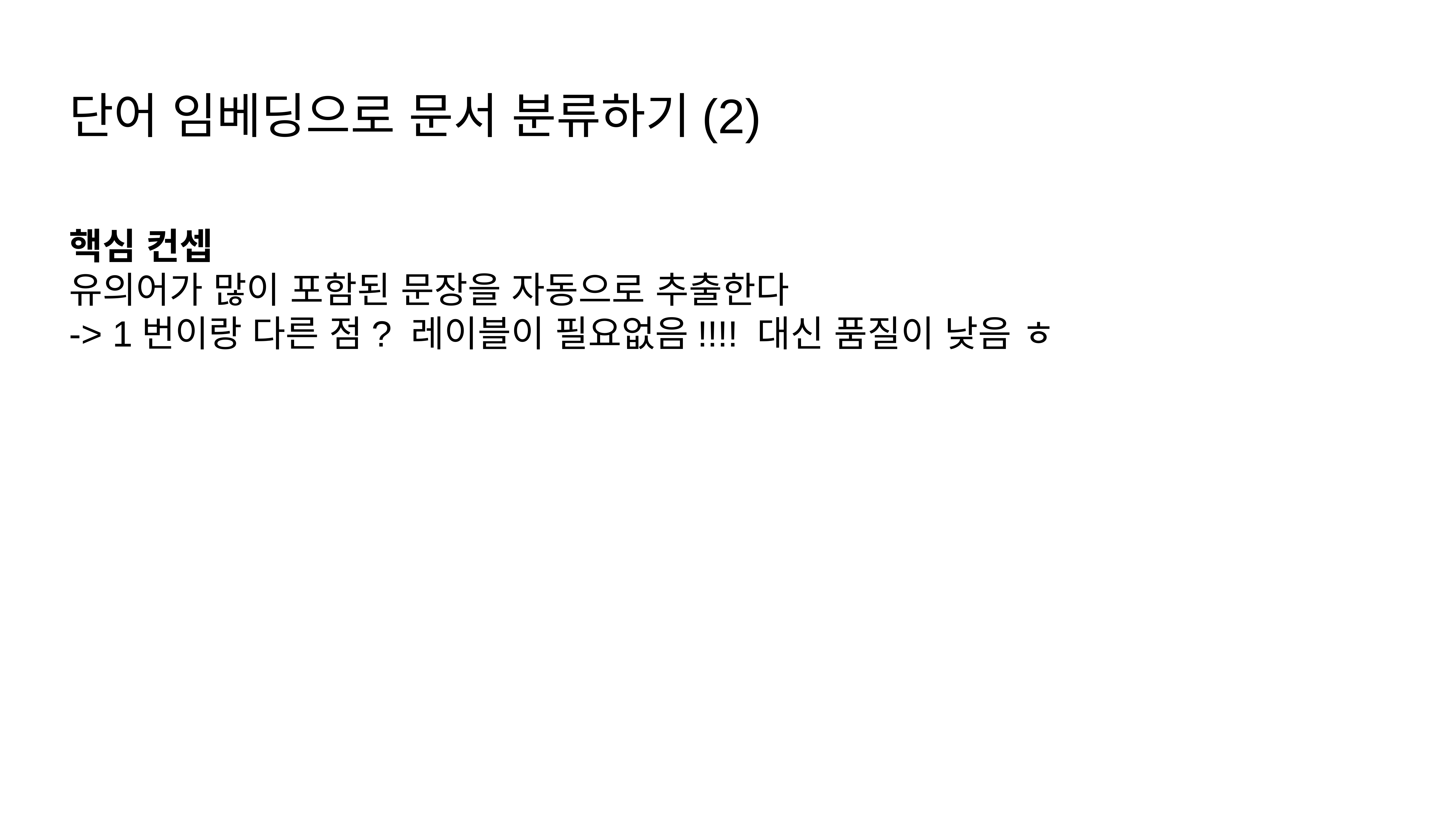

단어 임베딩으로 문서 분류하기(2)
핵심 컨셉
유의어가 많이 포함된 문장을 자동으로 추출한다
-> 1번이랑 다른 점? 레이블이 필요없음!!!! 대신 품질이 낮음 ㅎ